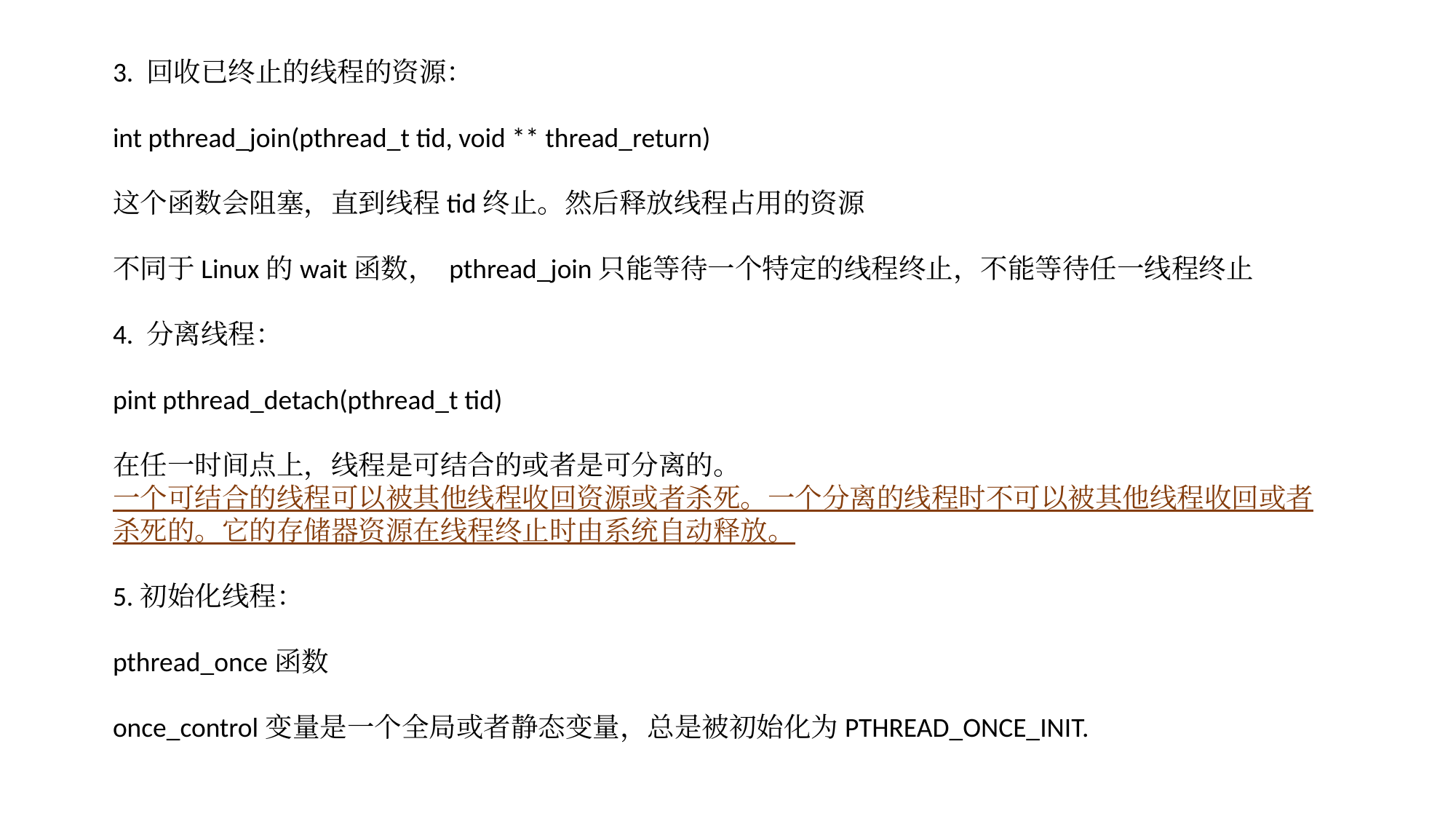

3. 回收已终止的线程的资源：

int pthread_join(pthread_t tid, void ** thread_return)

这个函数会阻塞，直到线程tid终止。然后释放线程占用的资源

不同于Linux的wait函数， pthread_join只能等待一个特定的线程终止，不能等待任一线程终止

4. 分离线程：

pint pthread_detach(pthread_t tid)

在任一时间点上，线程是可结合的或者是可分离的。
一个可结合的线程可以被其他线程收回资源或者杀死。一个分离的线程时不可以被其他线程收回或者杀死的。它的存储器资源在线程终止时由系统自动释放。

5.初始化线程：

pthread_once函数

once_control变量是一个全局或者静态变量，总是被初始化为PTHREAD_ONCE_INIT.